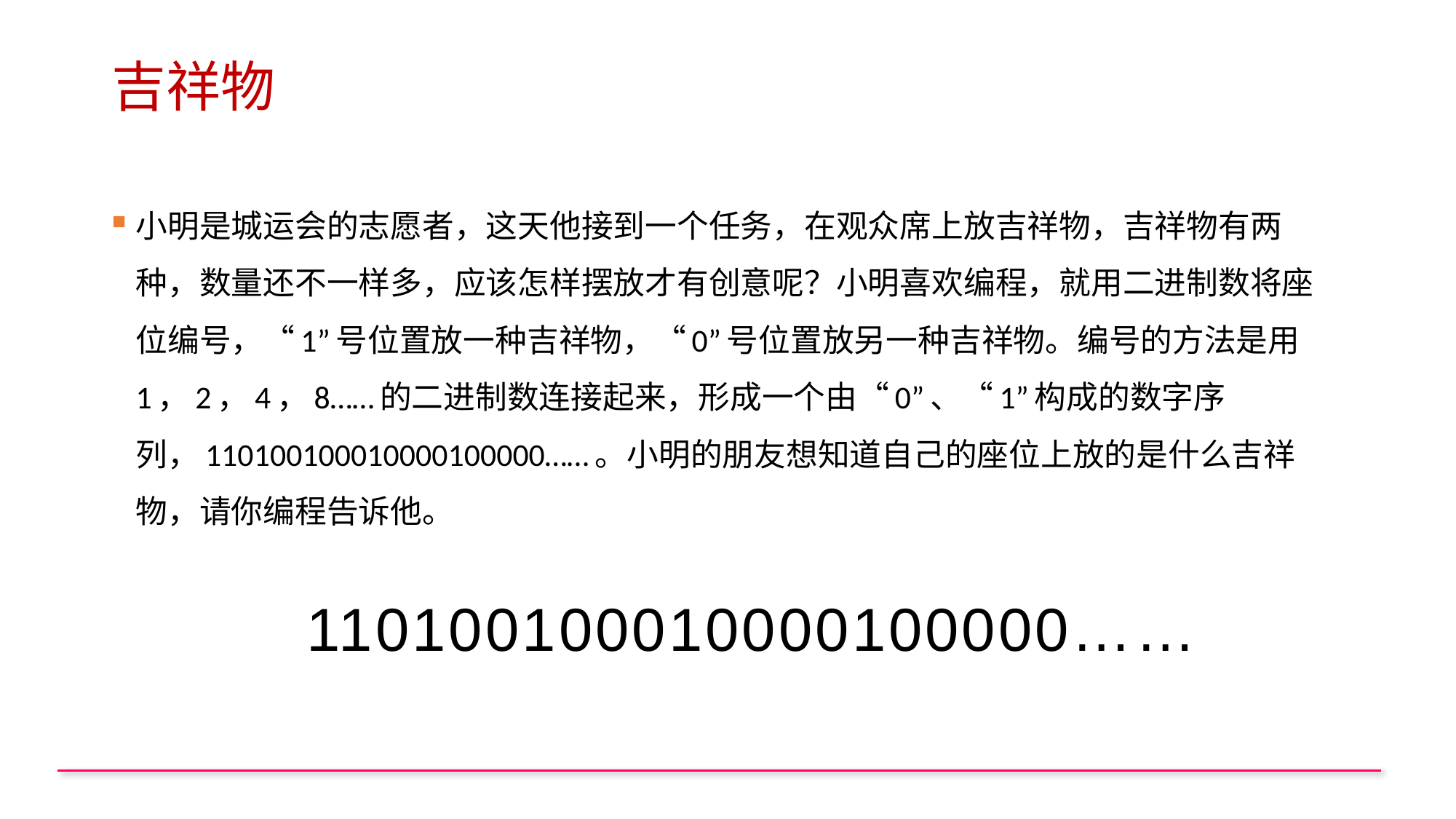

# 吉祥物
小明是城运会的志愿者，这天他接到一个任务，在观众席上放吉祥物，吉祥物有两种，数量还不一样多，应该怎样摆放才有创意呢？小明喜欢编程，就用二进制数将座位编号，“1”号位置放一种吉祥物，“0”号位置放另一种吉祥物。编号的方法是用1，2，4，8……的二进制数连接起来，形成一个由“0”、“1”构成的数字序列，110100100010000100000……。小明的朋友想知道自己的座位上放的是什么吉祥物，请你编程告诉他。
110100100010000100000……